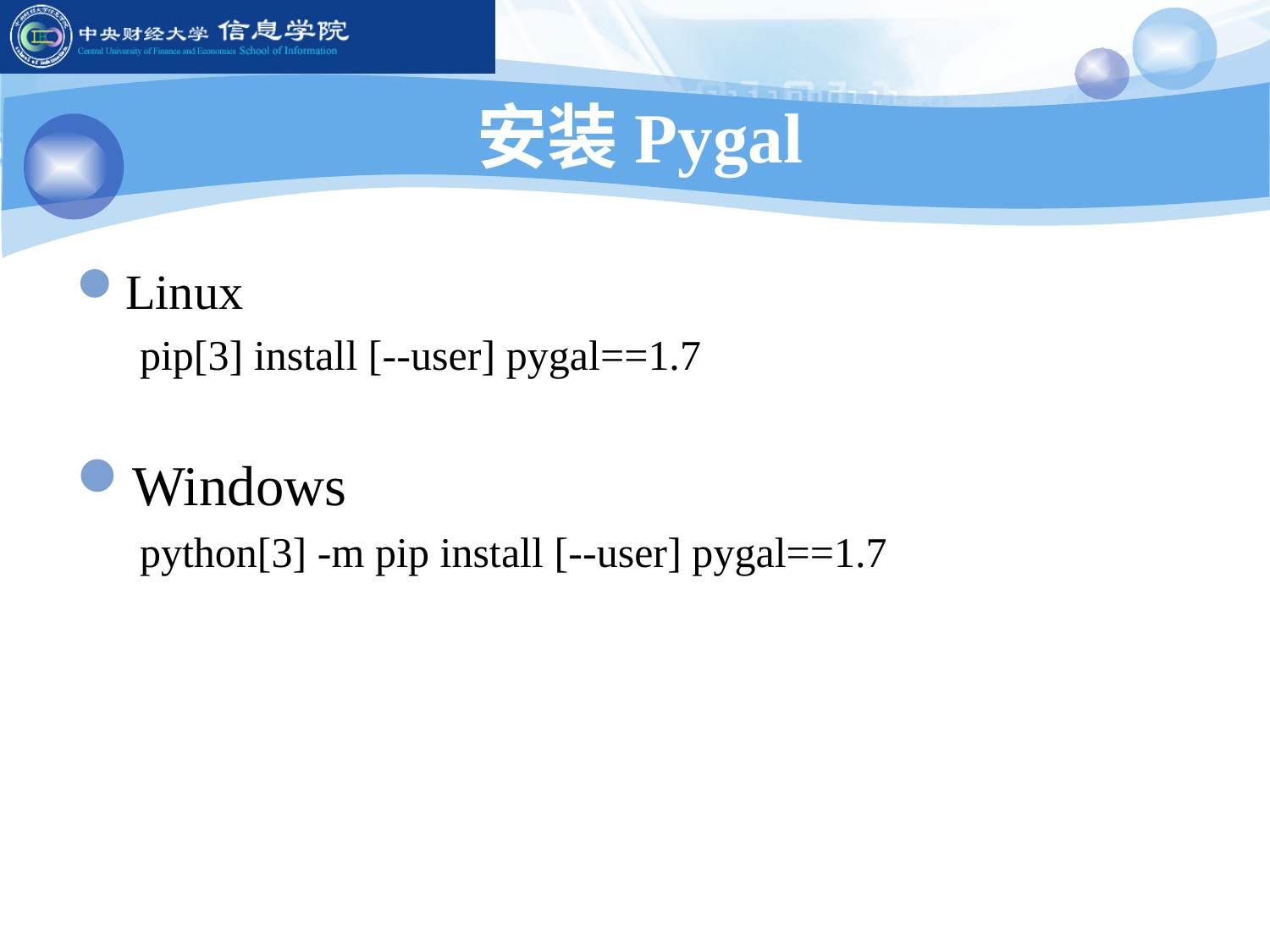

# 安装Pygal
Linux
pip[3] install [--user] pygal==1.7

Windows
python[3] -m pip install [--user] pygal==1.7